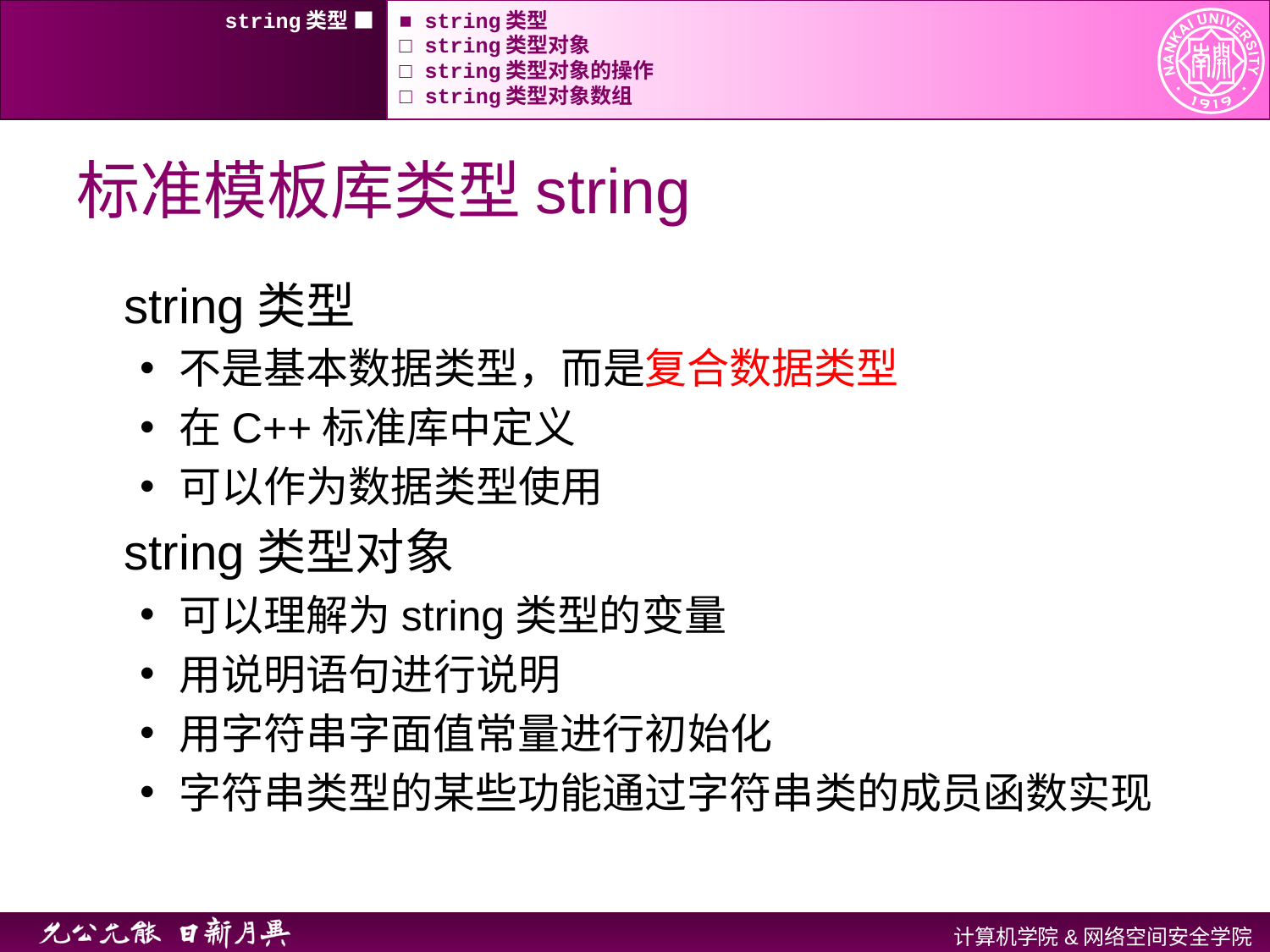

string类型 ■
■ string类型
□ string类型对象
□ string类型对象的操作
□ string类型对象数组
# 标准模板库类型string
string类型
不是基本数据类型，而是复合数据类型
在C++标准库中定义
可以作为数据类型使用
string类型对象
可以理解为string类型的变量
用说明语句进行说明
用字符串字面值常量进行初始化
字符串类型的某些功能通过字符串类的成员函数实现